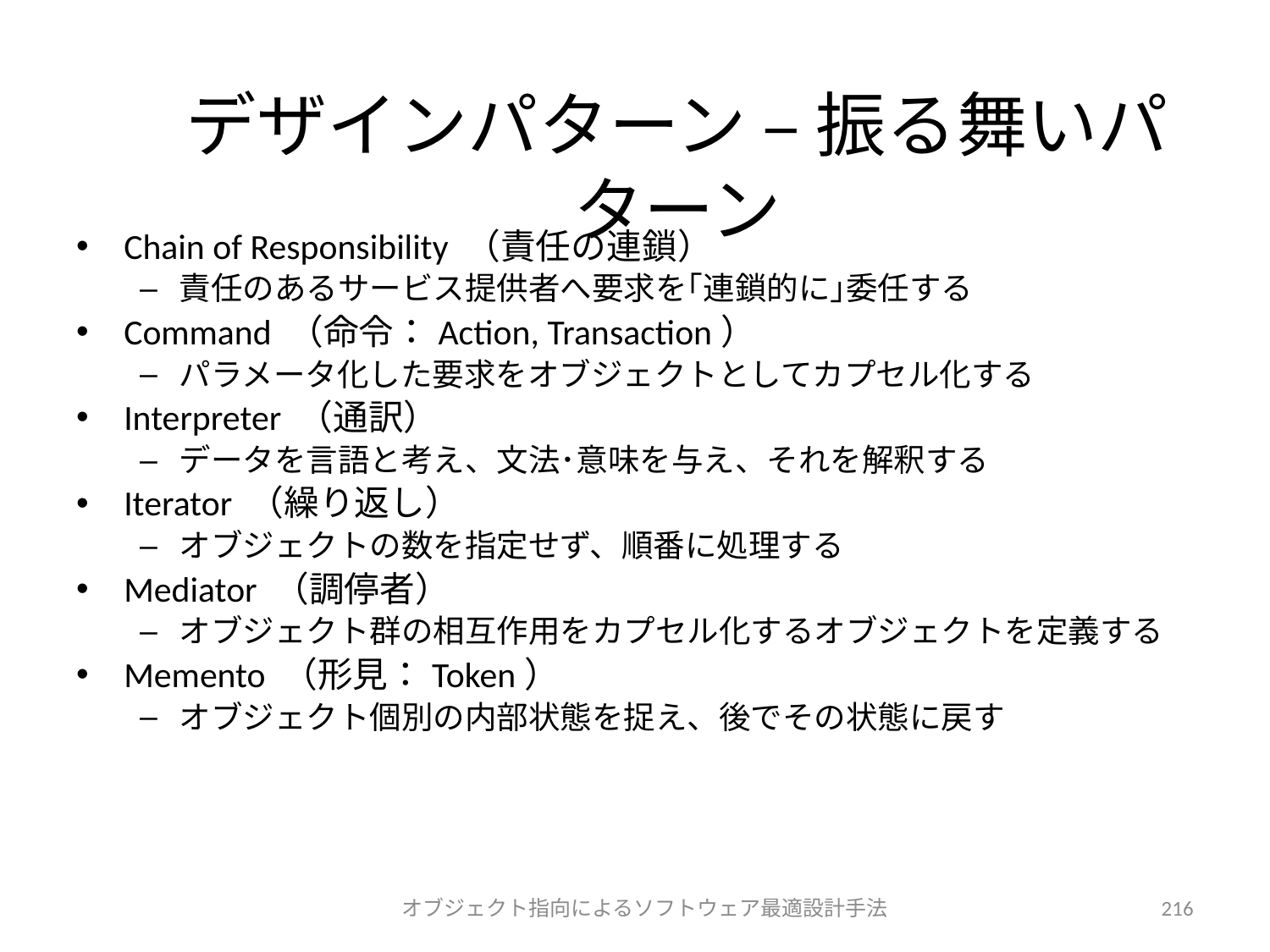

# デザインパターン – 振る舞いパターン
Chain of Responsibility （責任の連鎖）
責任のあるサービス提供者へ要求を｢連鎖的に｣委任する
Command （命令：Action, Transaction）
パラメータ化した要求をオブジェクトとしてカプセル化する
Interpreter （通訳）
データを言語と考え、文法･意味を与え、それを解釈する
Iterator （繰り返し）
オブジェクトの数を指定せず、順番に処理する
Mediator （調停者）
オブジェクト群の相互作用をカプセル化するオブジェクトを定義する
Memento （形見：Token）
オブジェクト個別の内部状態を捉え、後でその状態に戻す
オブジェクト指向によるソフトウェア最適設計手法
216